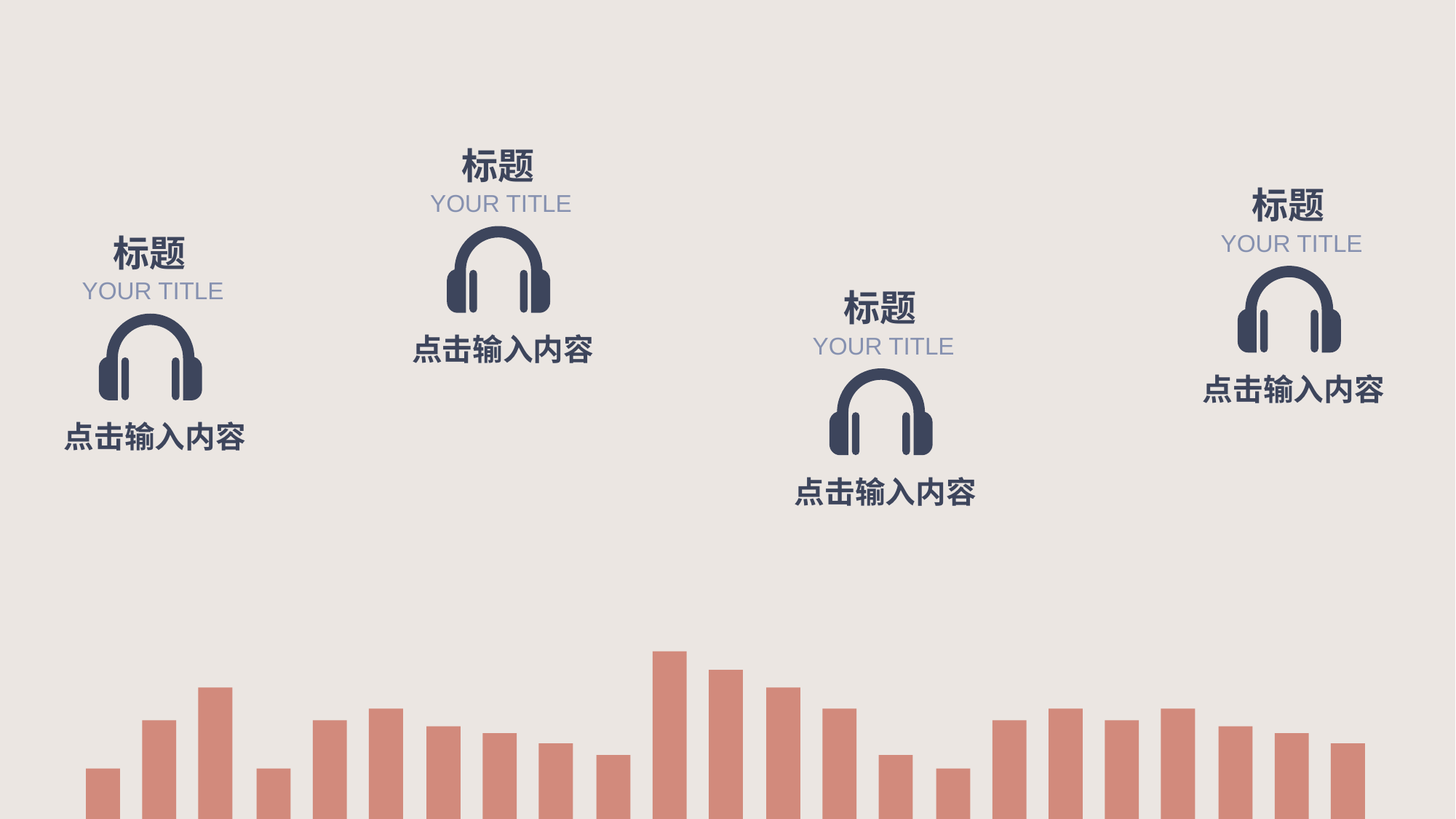

标题
标题
YOUR TITLE
YOUR TITLE
标题

YOUR TITLE
标题

点击输入内容
YOUR TITLE
点击输入内容

点击输入内容
点击输入内容